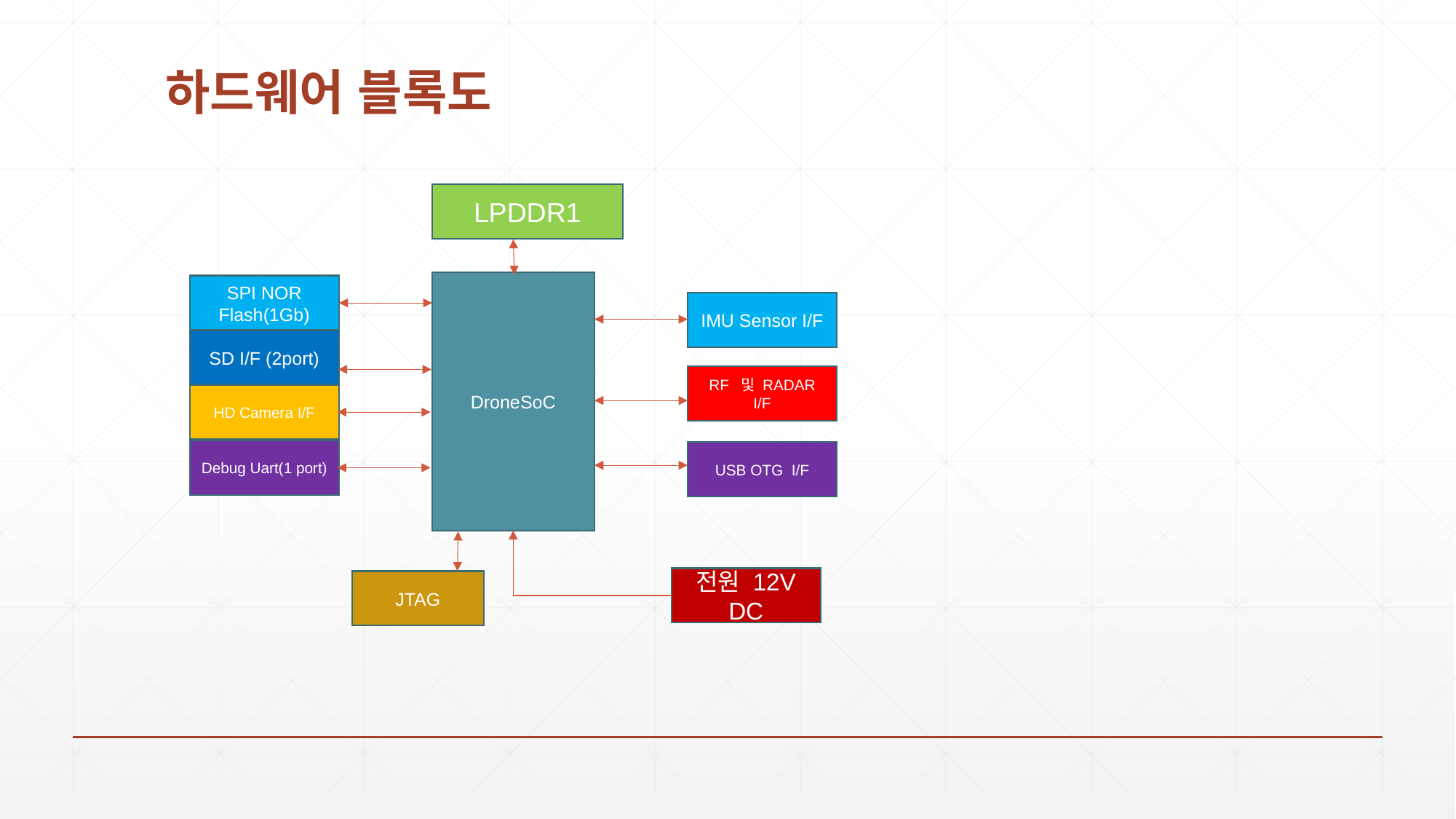

# 하드웨어 블록도
LPDDR1
DroneSoC
SPI NOR Flash(1Gb)
IMU Sensor I/F
SD I/F (2port)
RF  및 RADAR I/F
HD Camera I/F
Debug Uart(1 port)
USB OTG  I/F
전원 12V DC
JTAG